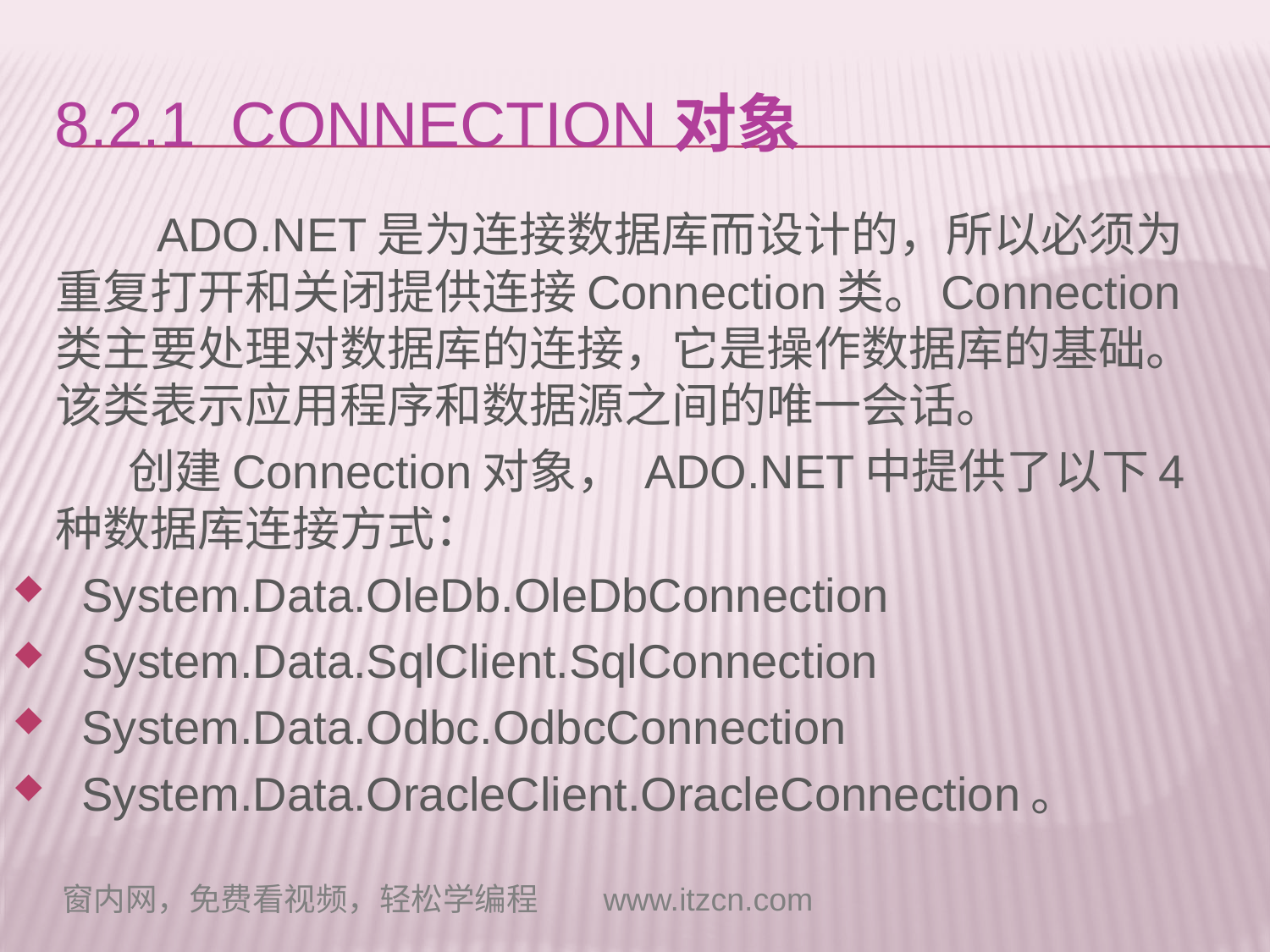

# 8.2.1  Connection对象
           ADO.NET是为连接数据库而设计的，所以必须为重复打开和关闭提供连接Connection类。Connection类主要处理对数据库的连接，它是操作数据库的基础。该类表示应用程序和数据源之间的唯一会话。
          创建Connection对象， ADO.NET中提供了以下4 种数据库连接方式：
  System.Data.OleDb.OleDbConnection
  System.Data.SqlClient.SqlConnection
  System.Data.Odbc.OdbcConnection
  System.Data.OracleClient.OracleConnection。